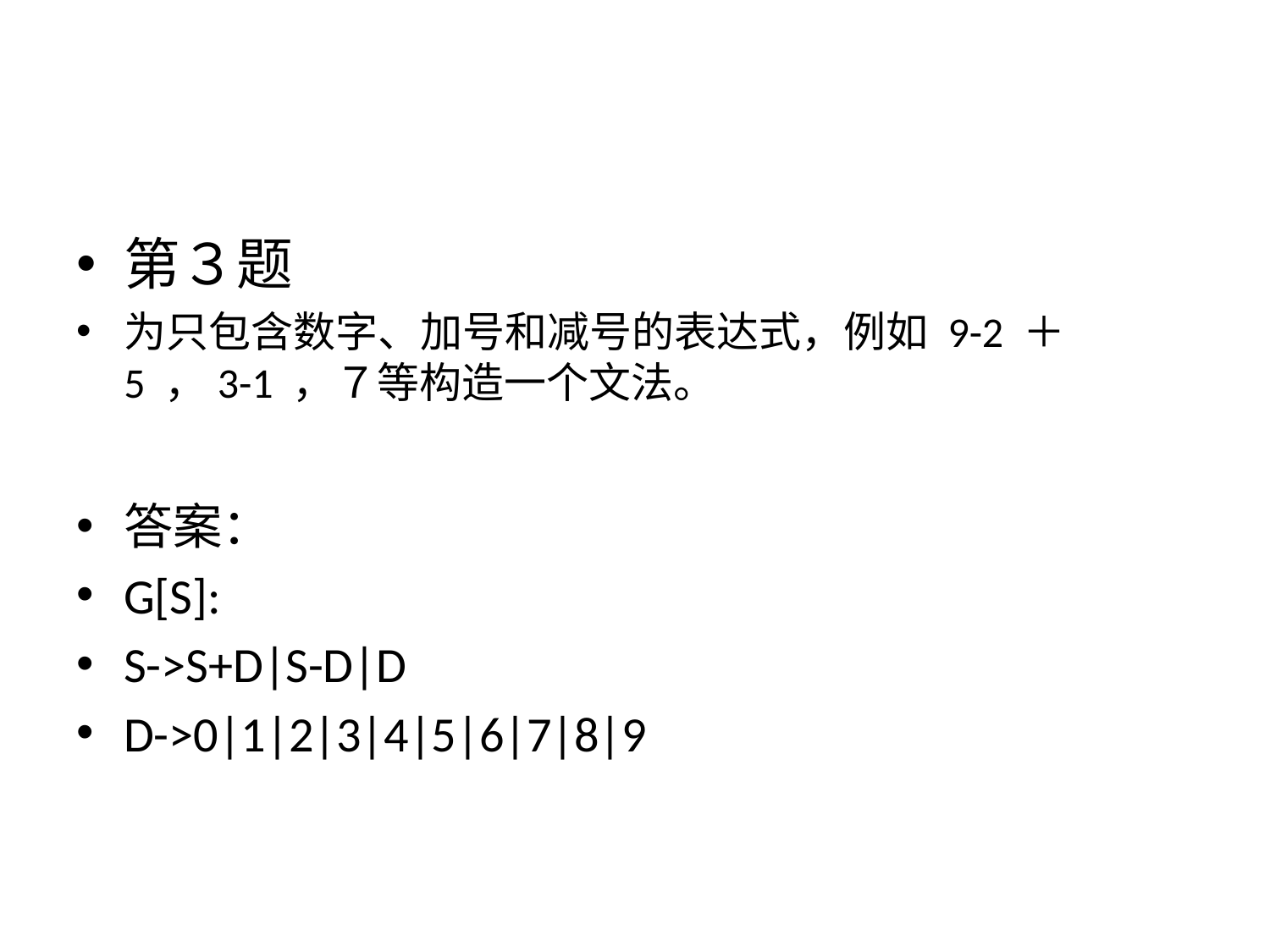

#
第３题
为只包含数字、加号和减号的表达式，例如 9-2 ＋5 ，3-1 ，７等构造一个文法。

答案：
G[S]:
S->S+D|S-D|D
D->0|1|2|3|4|5|6|7|8|9